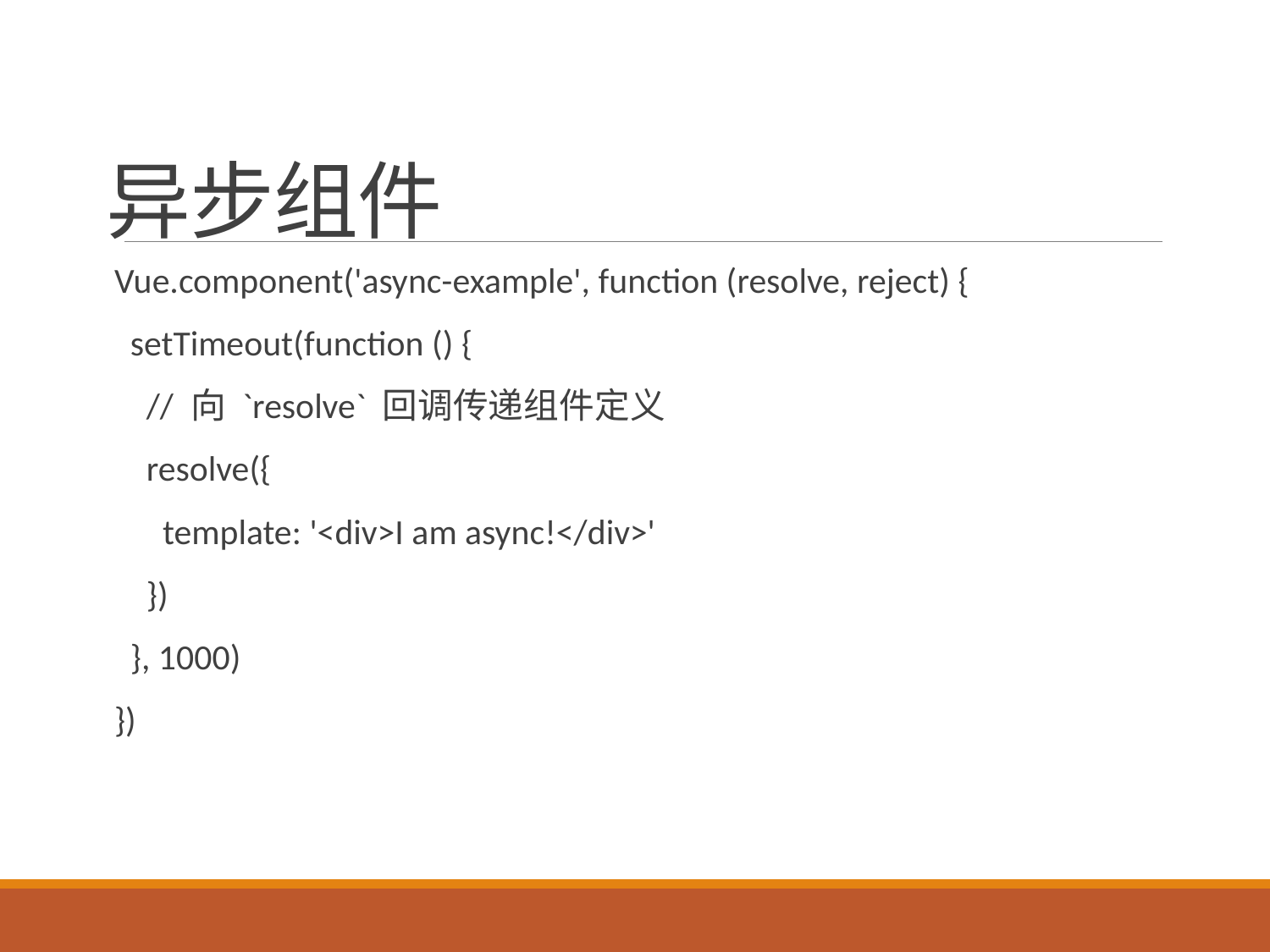

# 异步组件
Vue.component('async-example', function (resolve, reject) {
  setTimeout(function () {
    // 向 `resolve` 回调传递组件定义
    resolve({
      template: '<div>I am async!</div>'
    })
  }, 1000)
})